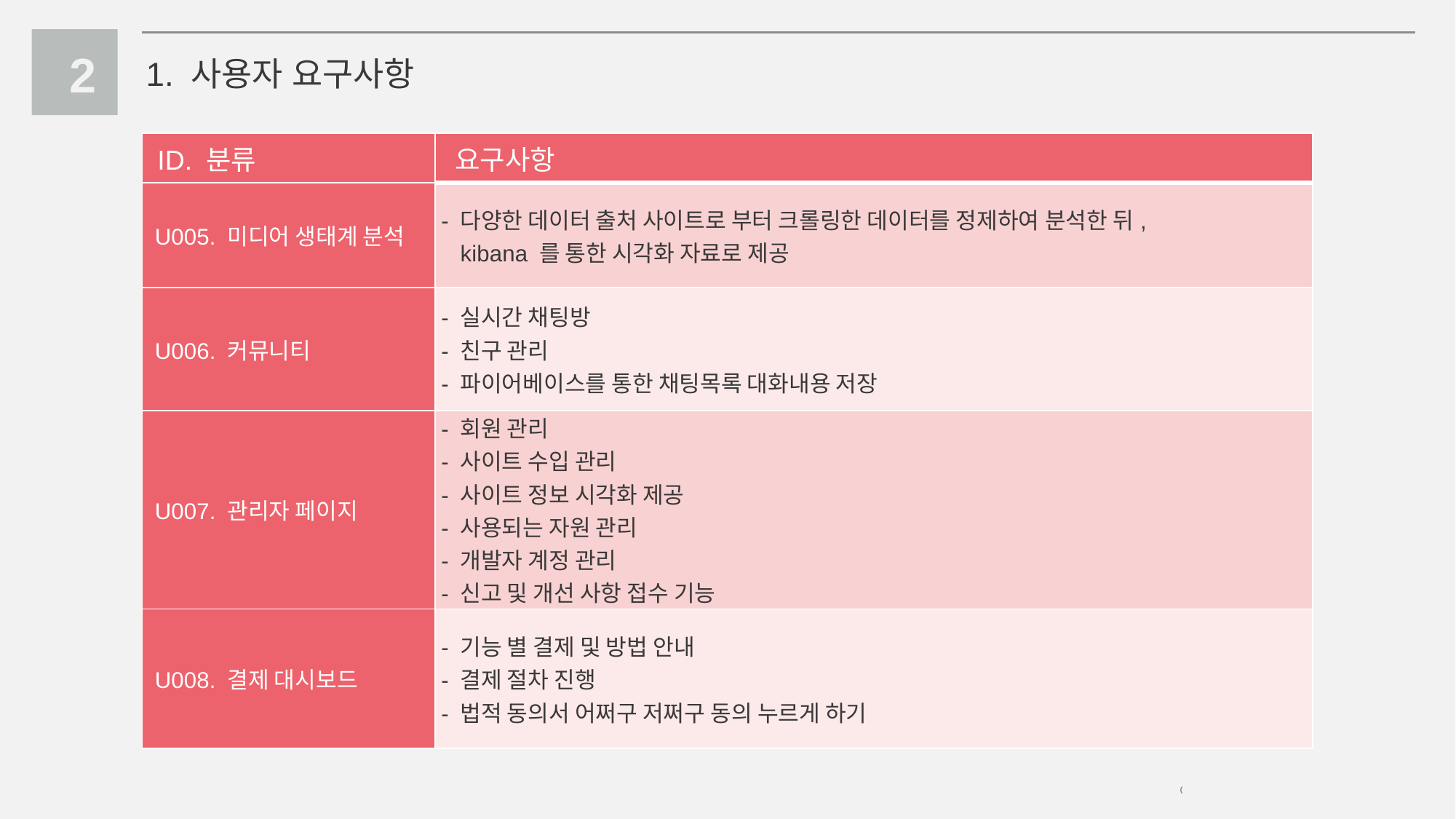

2
1. 사용자 요구사항
| ID. 분류 | 요구사항 |  |  |
| --- | --- | --- | --- |
| U005. 미디어 생태계 분석 | - 다양한 데이터 출처 사이트로 부터 크롤링한 데이터를 정제하여 분석한 뒤, kibana 를 통한 시각화 자료로 제공 |  |  |
| U006. 커뮤니티 | - 실시간 채팅방 - 친구 관리 - 파이어베이스를 통한 채팅목록 대화내용 저장 |  |  |
| U007. 관리자 페이지 | - 회원 관리 - 사이트 수입 관리 - 사이트 정보 시각화 제공 - 사용되는 자원 관리 - 개발자 계정 관리 - 신고 및 개선 사항 접수 기능 |  |  |
| U008. 결제 대시보드 | - 기능 별 결제 및 방법 안내 - 결제 절차 진행 - 법적 동의서 어쩌구 저쩌구 동의 누르게 하기 |  |  |